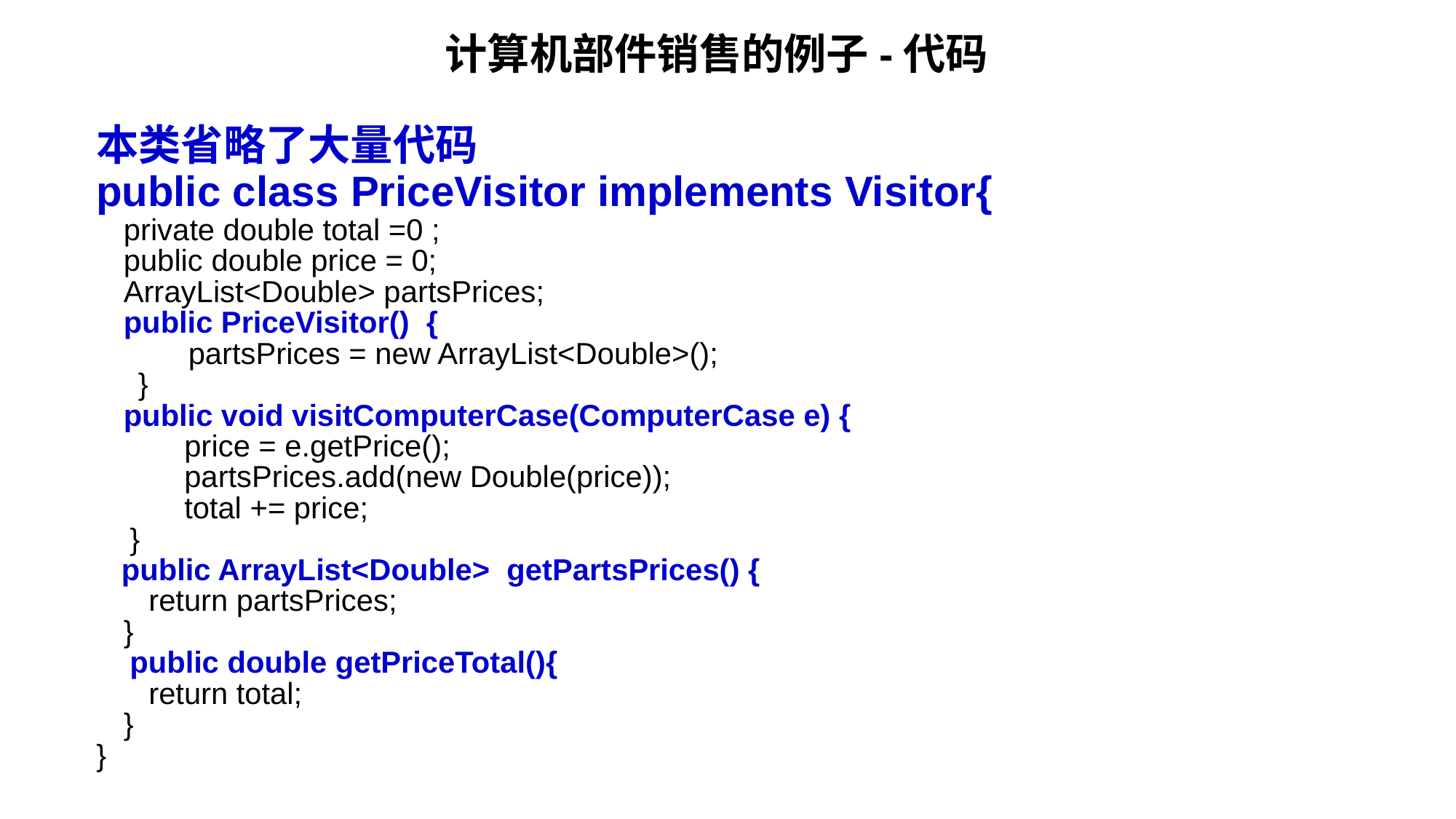

# 计算机部件销售的例子-代码
本类省略了大量代码
public class PriceVisitor implements Visitor{
	private double total =0 ;
	public double price = 0;
	ArrayList<Double> partsPrices;
	public PriceVisitor()  {
           partsPrices = new ArrayList<Double>();
     }
	public void visitComputerCase(ComputerCase e) {
    price = e.getPrice();
    partsPrices.add(new Double(price));
    total += price;
    }
   public ArrayList<Double>  getPartsPrices() {
	   return partsPrices;
	}
    public double getPriceTotal(){
	   return total;
	}
}